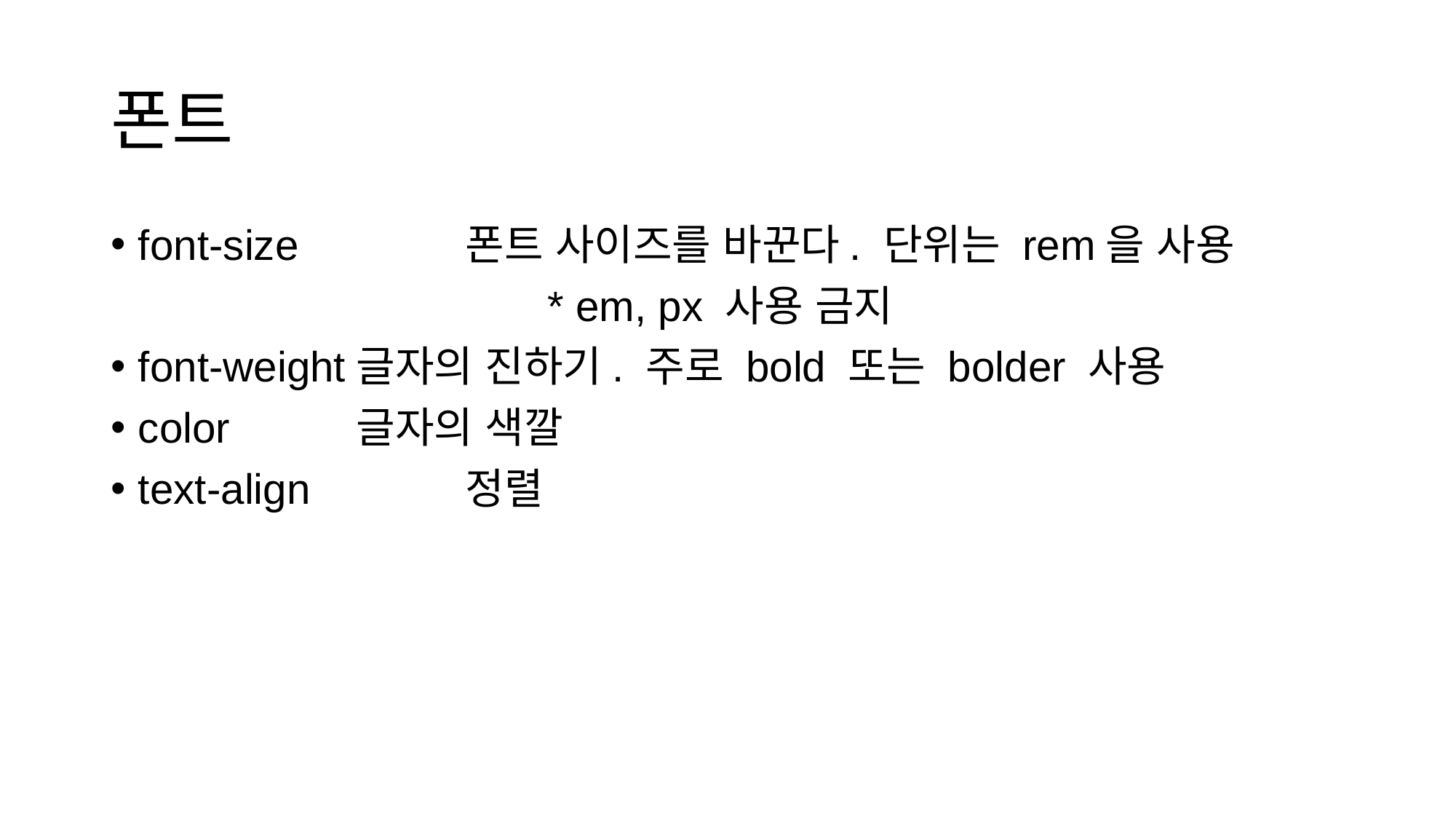

# 폰트
font-size		폰트 사이즈를 바꾼다. 단위는 rem을 사용
				* em, px 사용 금지
font-weight	글자의 진하기. 주로 bold 또는 bolder 사용
color		글자의 색깔
text-align		정렬